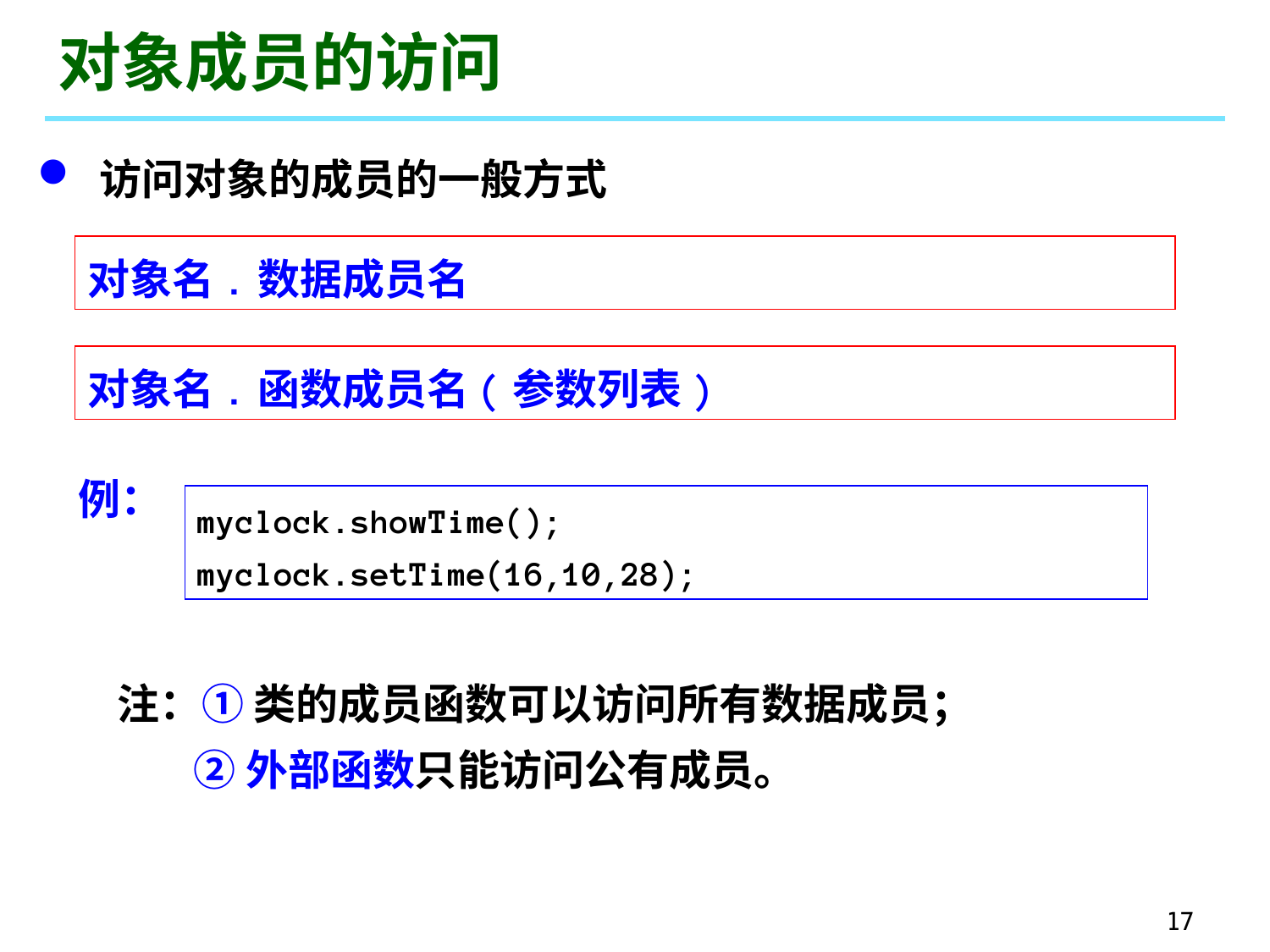

# 对象成员的访问
 访问对象的成员的一般方式
对象名.数据成员名
对象名.函数成员名(参数列表)
例：
myclock.showTime();
myclock.setTime(16,10,28);
注：① 类的成员函数可以访问所有数据成员；
        ② 外部函数只能访问公有成员。
17